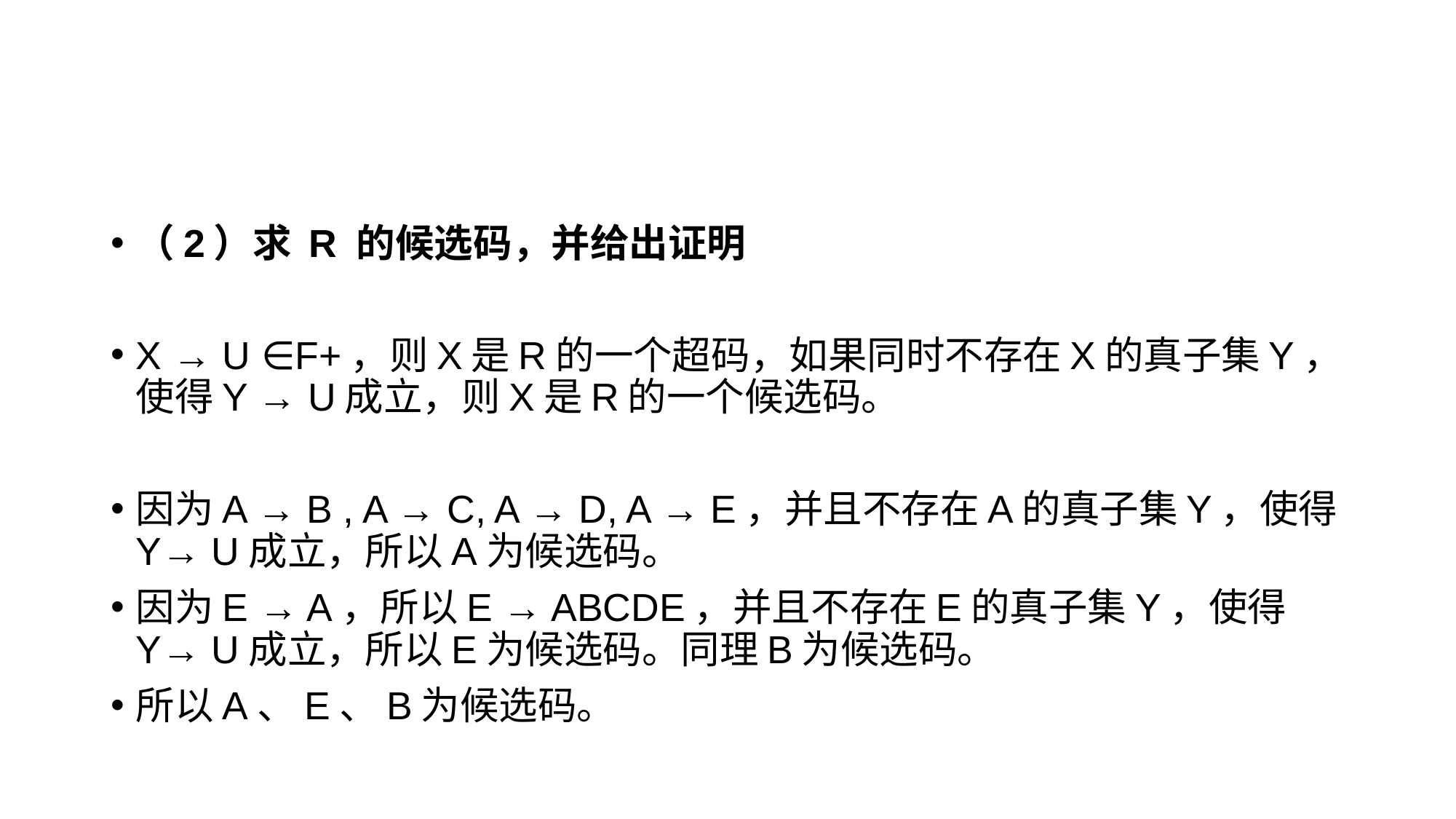

#
（2）求 R 的候选码，并给出证明

X → U ∈F+，则X是R的一个超码，如果同时不存在X的真子集Y，使得Y → U成立，则X是R的一个候选码。

因为A → B , A → C, A → D, A → E，并且不存在A的真子集Y，使得Y→ U成立，所以A为候选码。
因为E → A，所以E → ABCDE，并且不存在E的真子集Y，使得Y→ U成立，所以E为候选码。同理B为候选码。
所以A、E、B为候选码。